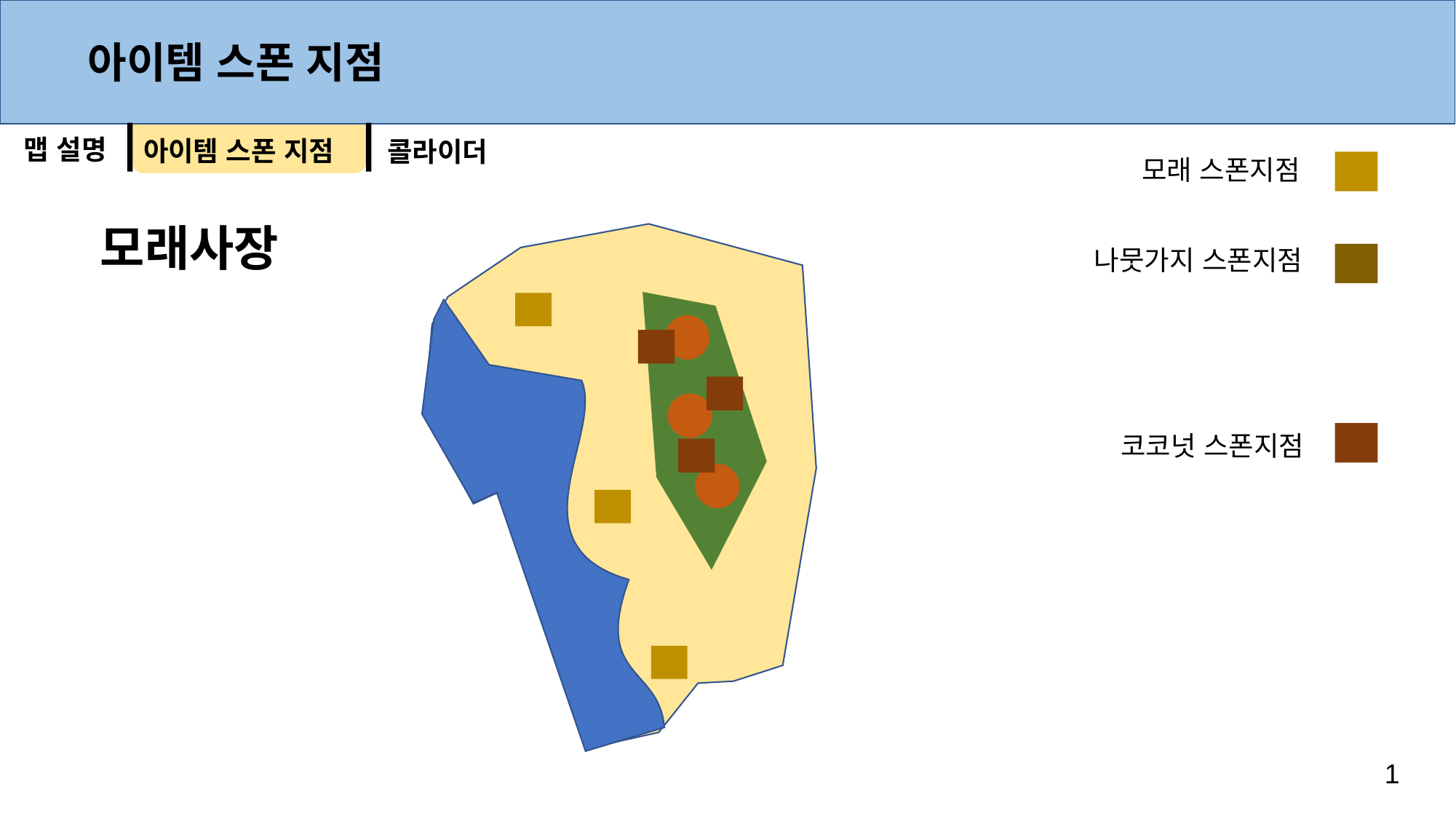

아이템 스폰 지점

맵 설명
아이템 스폰 지점
콜라이더
모래 스폰지점

모래사장

나뭇가지 스폰지점

코코넛 스폰지점

1